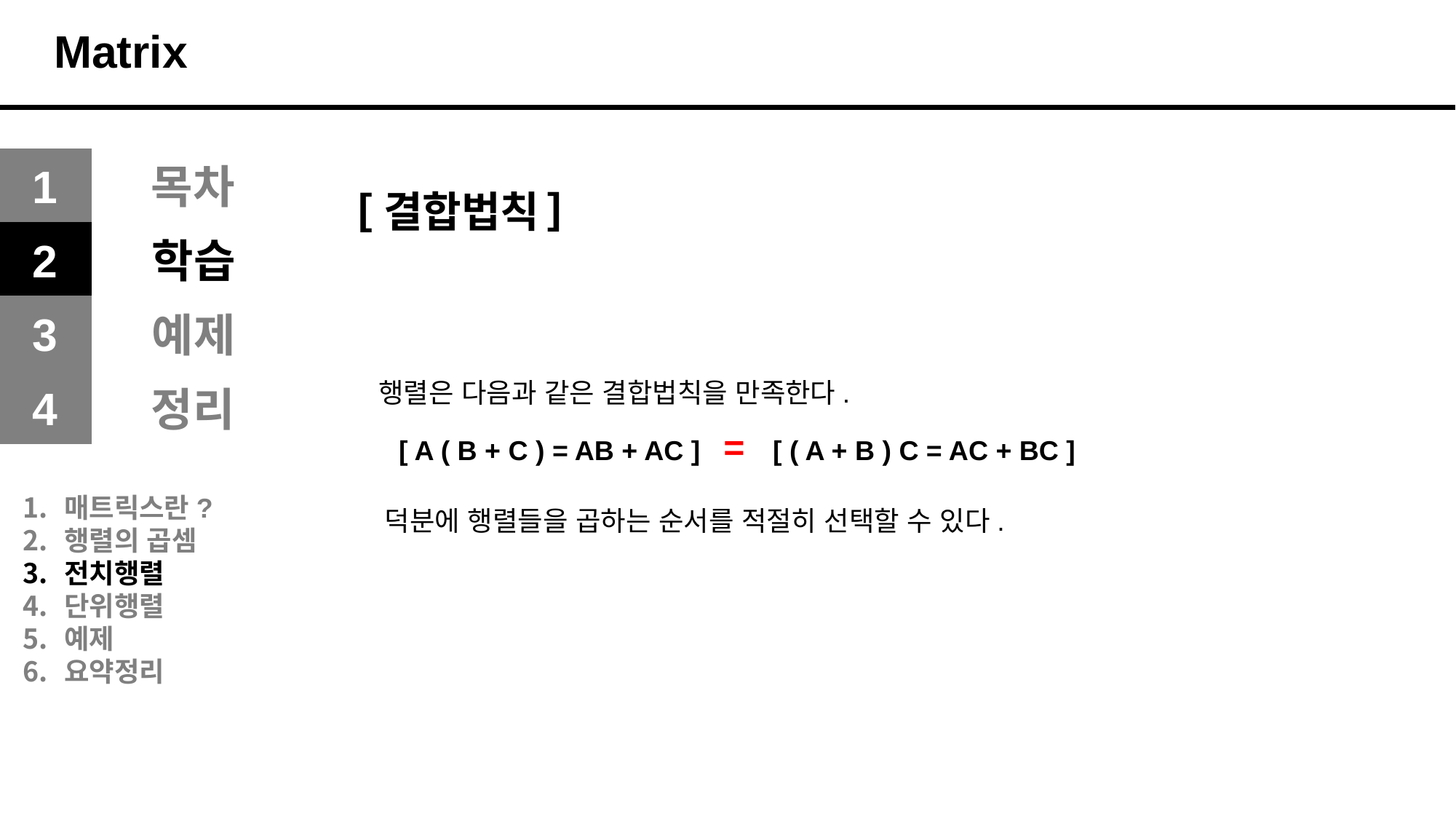

Matrix
1
목차
]
[
결합법칙
2
학습
3
예제
행렬은 다음과 같은 결합법칙을 만족한다.
4
정리
[ A ( B + C ) = AB + AC ]   =   [ ( A + B ) C = AC + BC ]
매트릭스란?
행렬의 곱셈
전치행렬
단위행렬
예제
요약정리
덕분에 행렬들을 곱하는 순서를 적절히 선택할 수 있다.